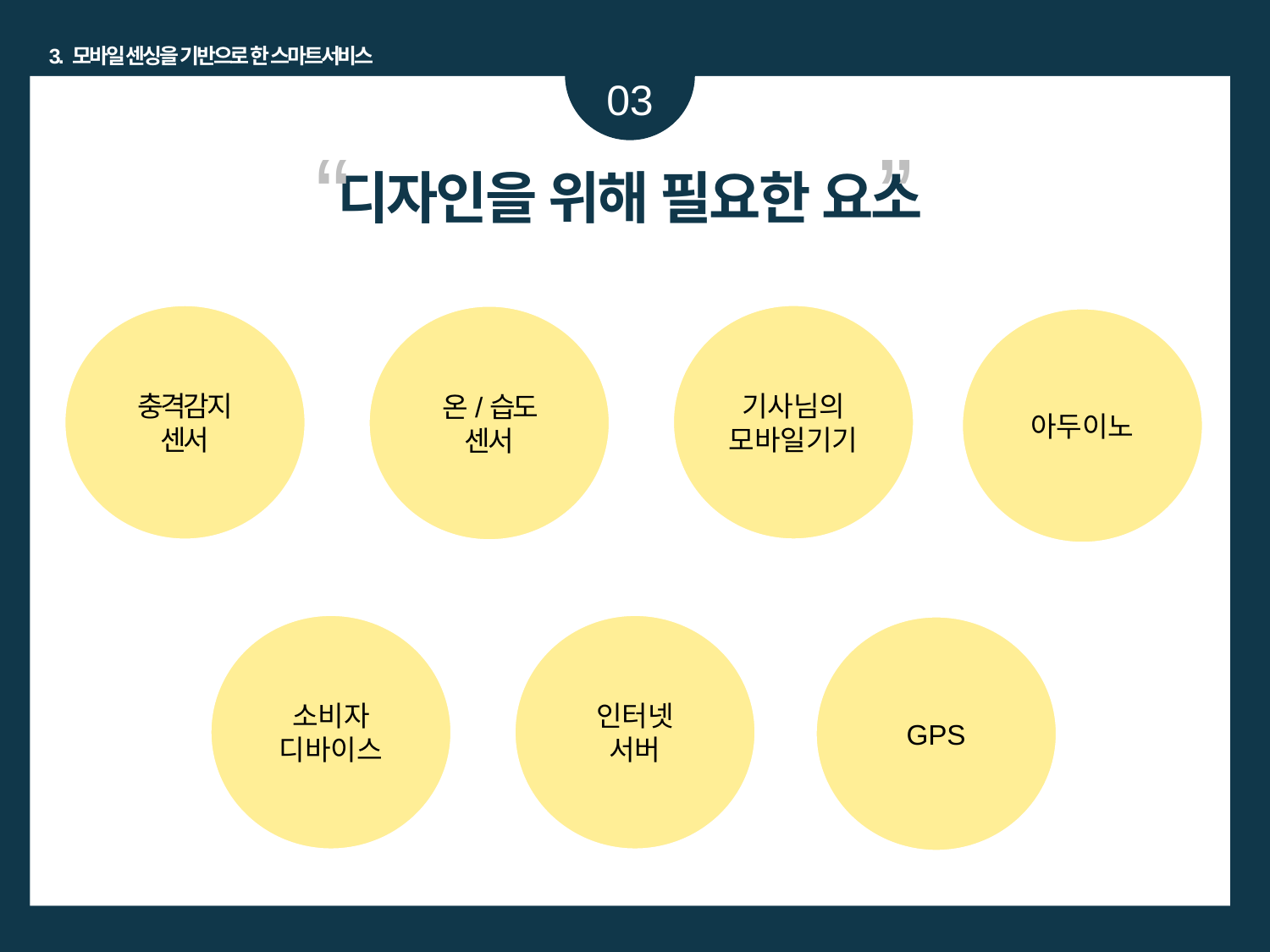

3. 모바일 센싱을 기반으로 한 스마트서비스
03

“                  ”
디자인을 위해 필요한 요소
기사님의
모바일기기
충격감지
센서
온/습도 센서
아두이노
소비자
디바이스
인터넷
서버
GPS